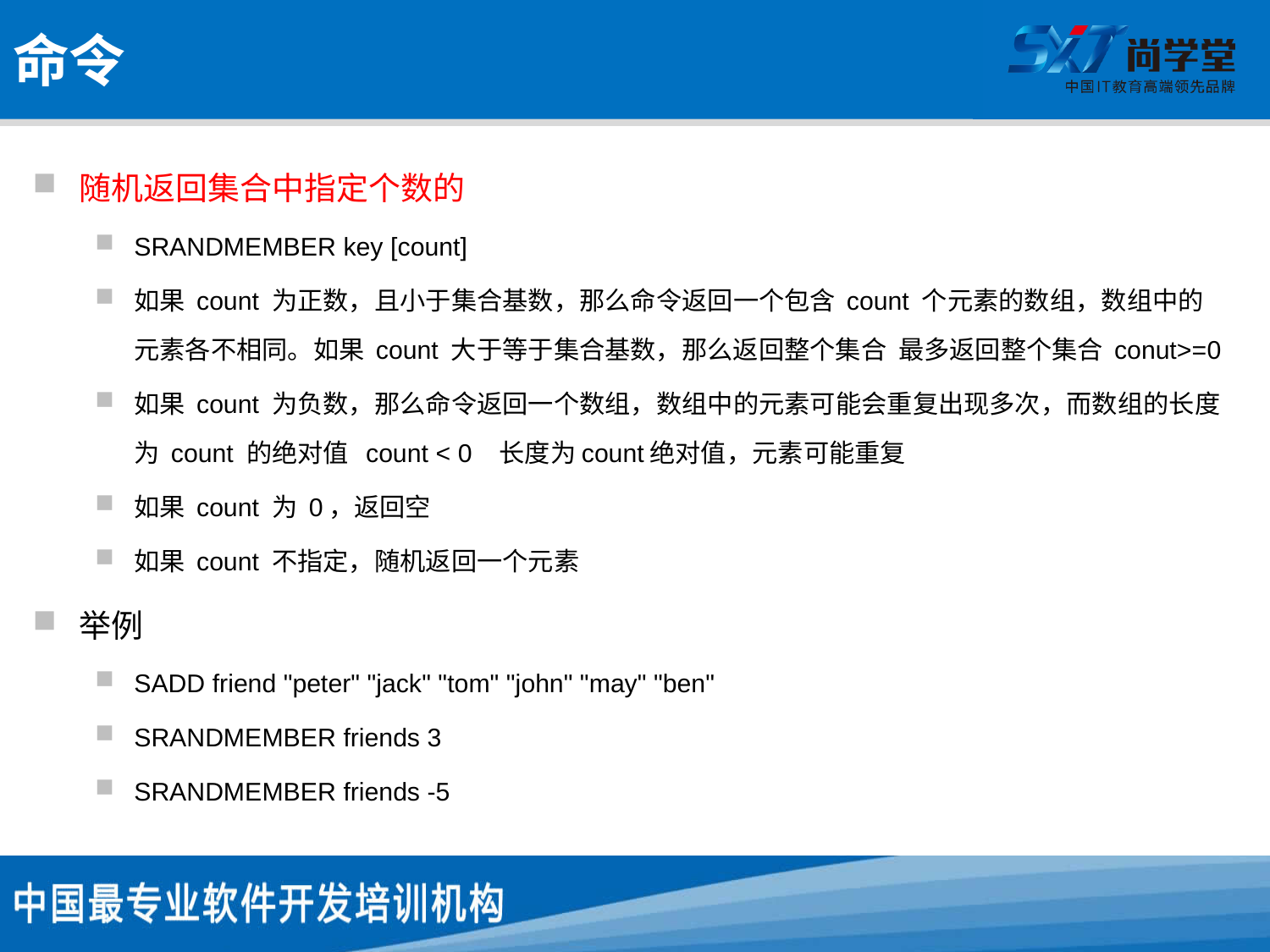

# 命令
随机返回集合中指定个数的
SRANDMEMBER key [count]
如果 count 为正数，且小于集合基数，那么命令返回一个包含 count 个元素的数组，数组中的元素各不相同。如果 count 大于等于集合基数，那么返回整个集合  最多返回整个集合 conut>=0
如果 count 为负数，那么命令返回一个数组，数组中的元素可能会重复出现多次，而数组的长度为 count 的绝对值  count < 0   长度为count绝对值，元素可能重复
如果 count 为 0，返回空
如果 count 不指定，随机返回一个元素
举例
SADD friend "peter" "jack" "tom" "john" "may" "ben"
SRANDMEMBER friends 3
SRANDMEMBER friends -5